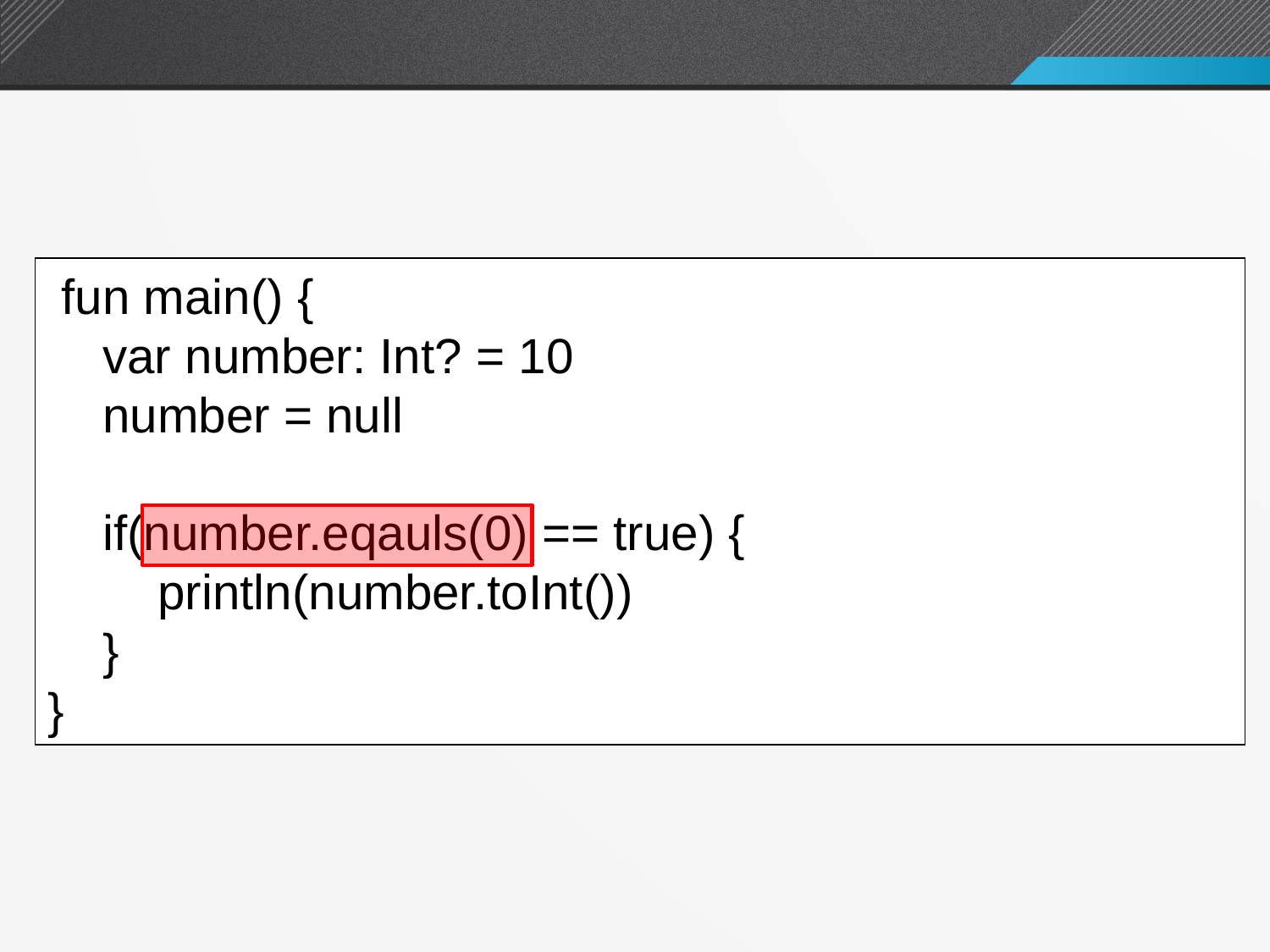

null 값 허용으로 인한 오류
 fun main() {
    var number: Int? = 10
    number = null

    if(number.eqauls(0) == true) {
        println(number.toInt())
    }
}